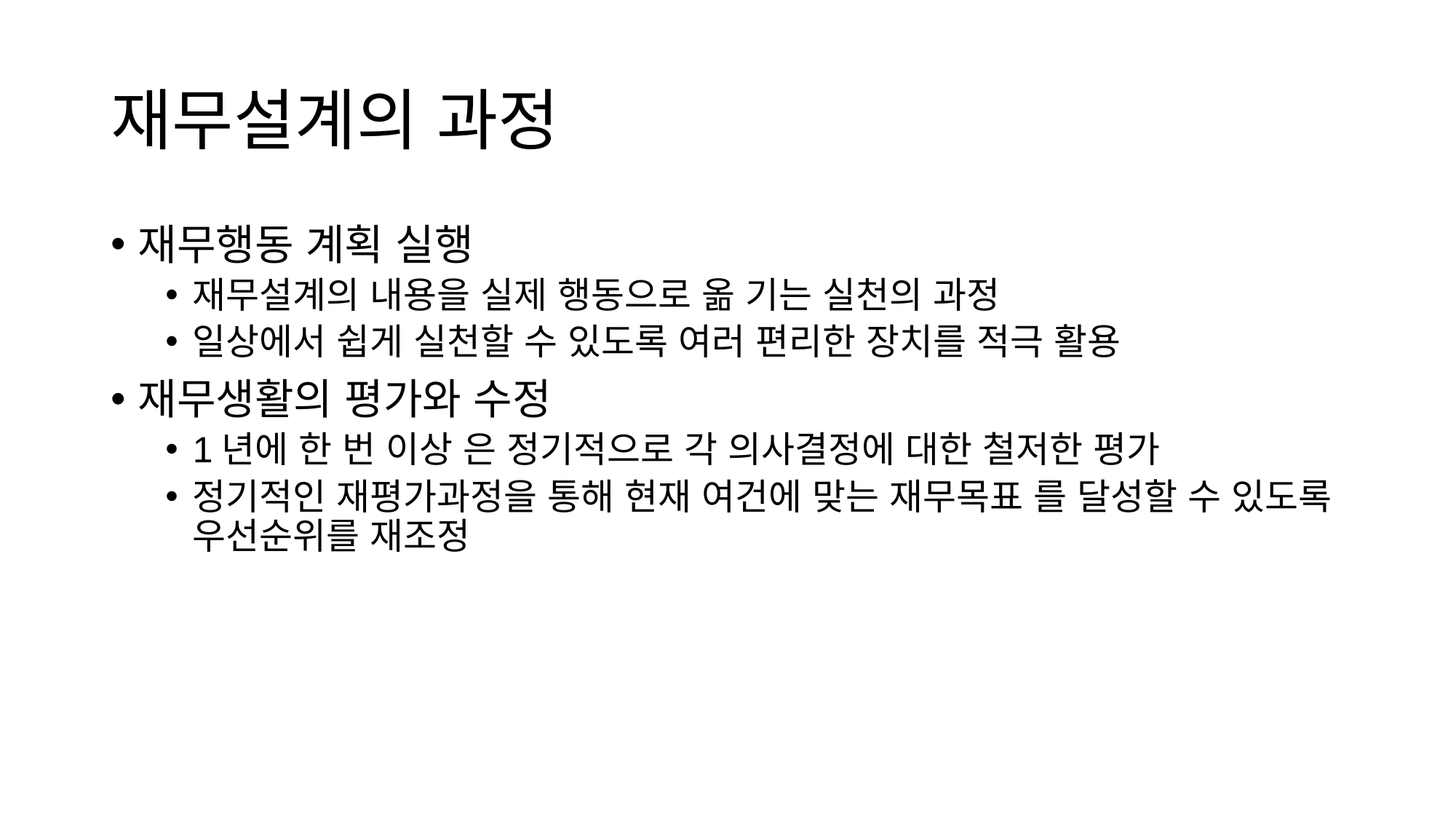

# 재무설계의 과정
재무행동 계획 실행
재무설계의 내용을 실제 행동으로 옮 기는 실천의 과정
일상에서 쉽게 실천할 수 있도록 여러 편리한 장치를 적극 활용
재무생활의 평가와 수정
1년에 한 번 이상 은 정기적으로 각 의사결정에 대한 철저한 평가
정기적인 재평가과정을 통해 현재 여건에 맞는 재무목표 를 달성할 수 있도록 우선순위를 재조정